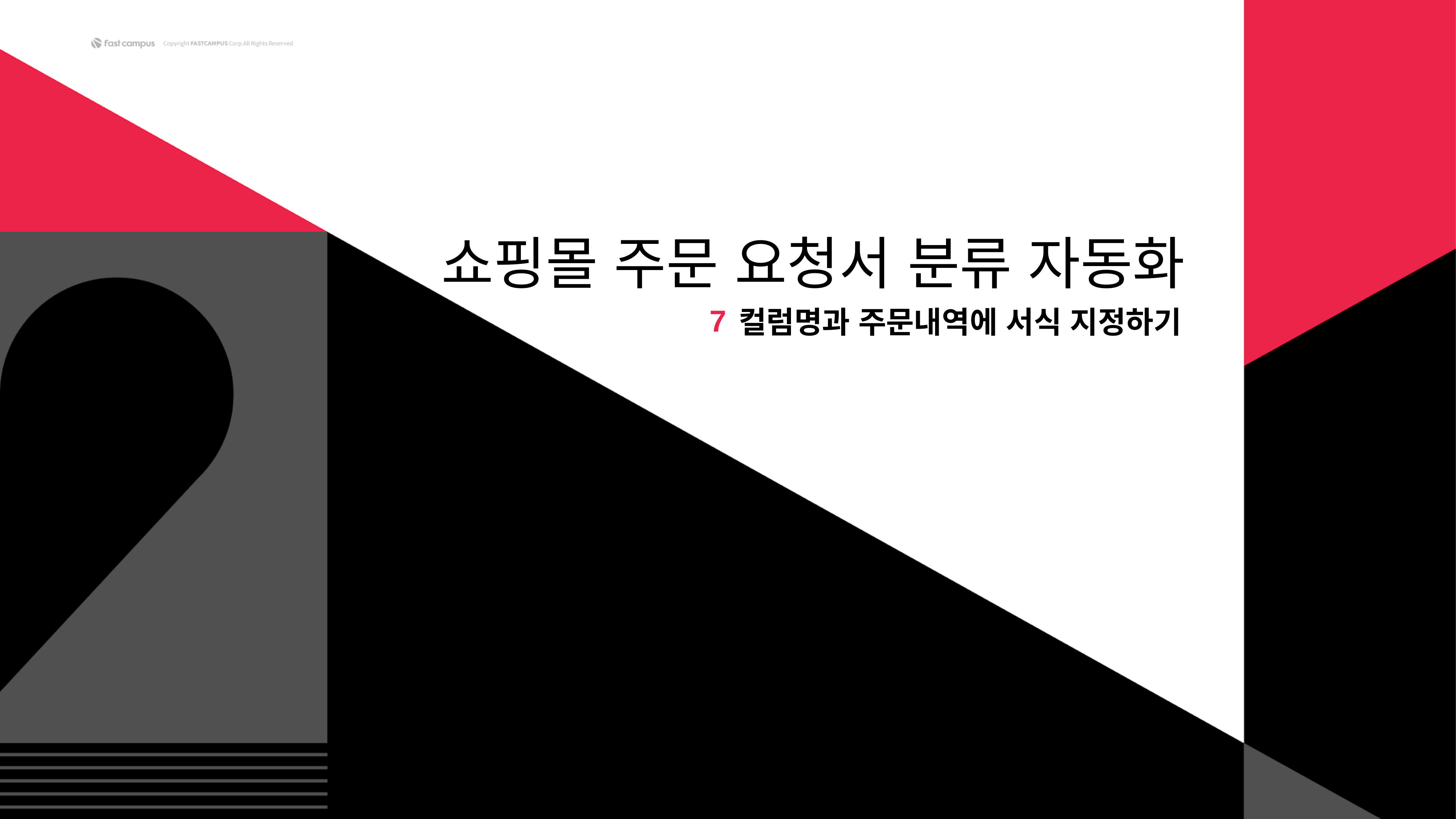

# 쇼핑몰 주문 요청서 분류 자동화
7
컬럼명과 주문내역에 서식 지정하기